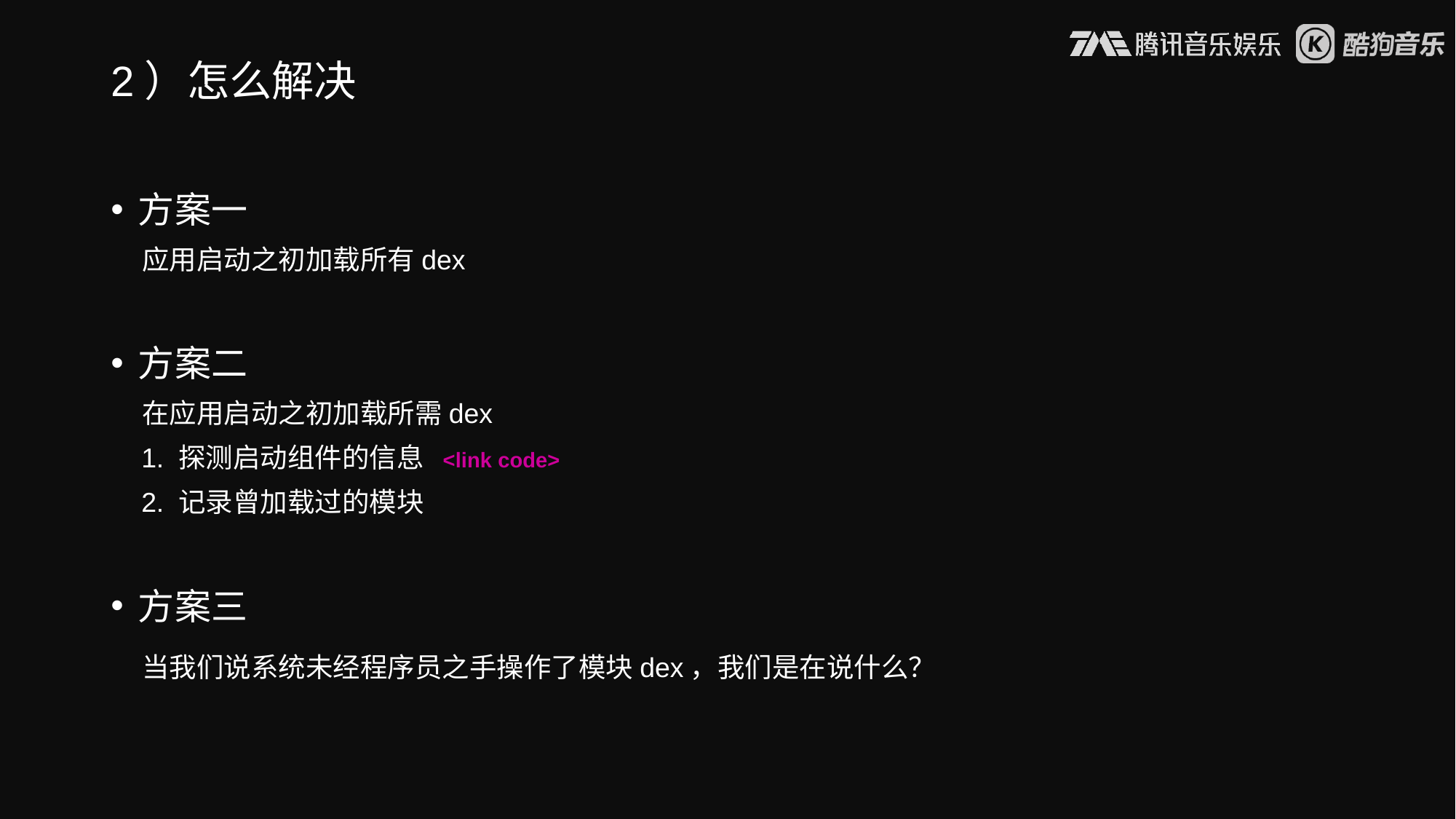

# 2）怎么解决
方案一
    应用启动之初加载所有dex

方案二
    在应用启动之初加载所需dex
    1. 探测启动组件的信息  <link code>
    2. 记录曾加载过的模块

方案三
    当我们说系统未经程序员之手操作了模块dex，我们是在说什么？
11